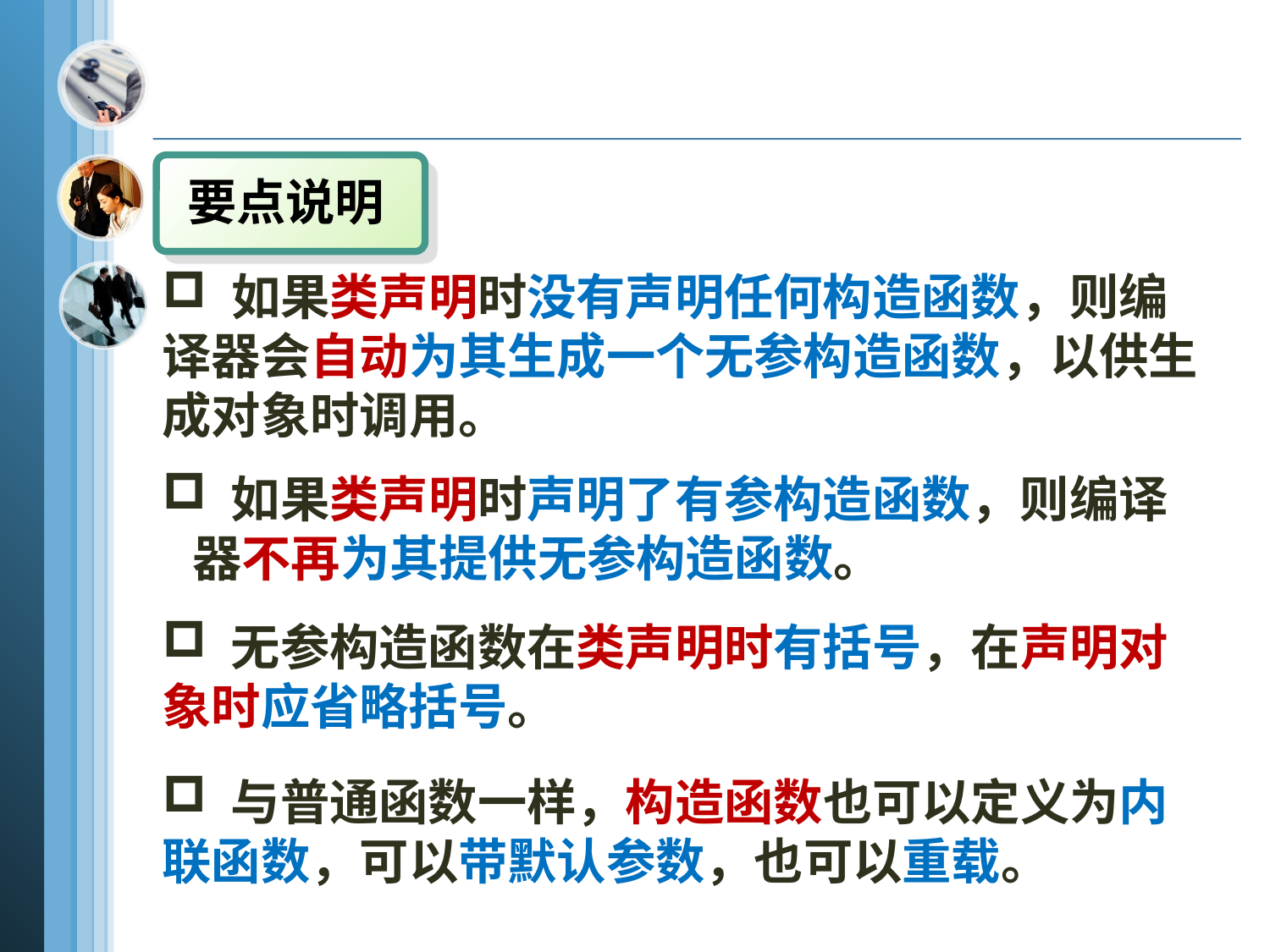

要点说明
 如果类声明时没有声明任何构造函数，则编译器会自动为其生成一个无参构造函数，以供生成对象时调用。
 如果类声明时声明了有参构造函数，则编译器不再为其提供无参构造函数。
 无参构造函数在类声明时有括号，在声明对象时应省略括号。
 与普通函数一样，构造函数也可以定义为内联函数，可以带默认参数，也可以重载。